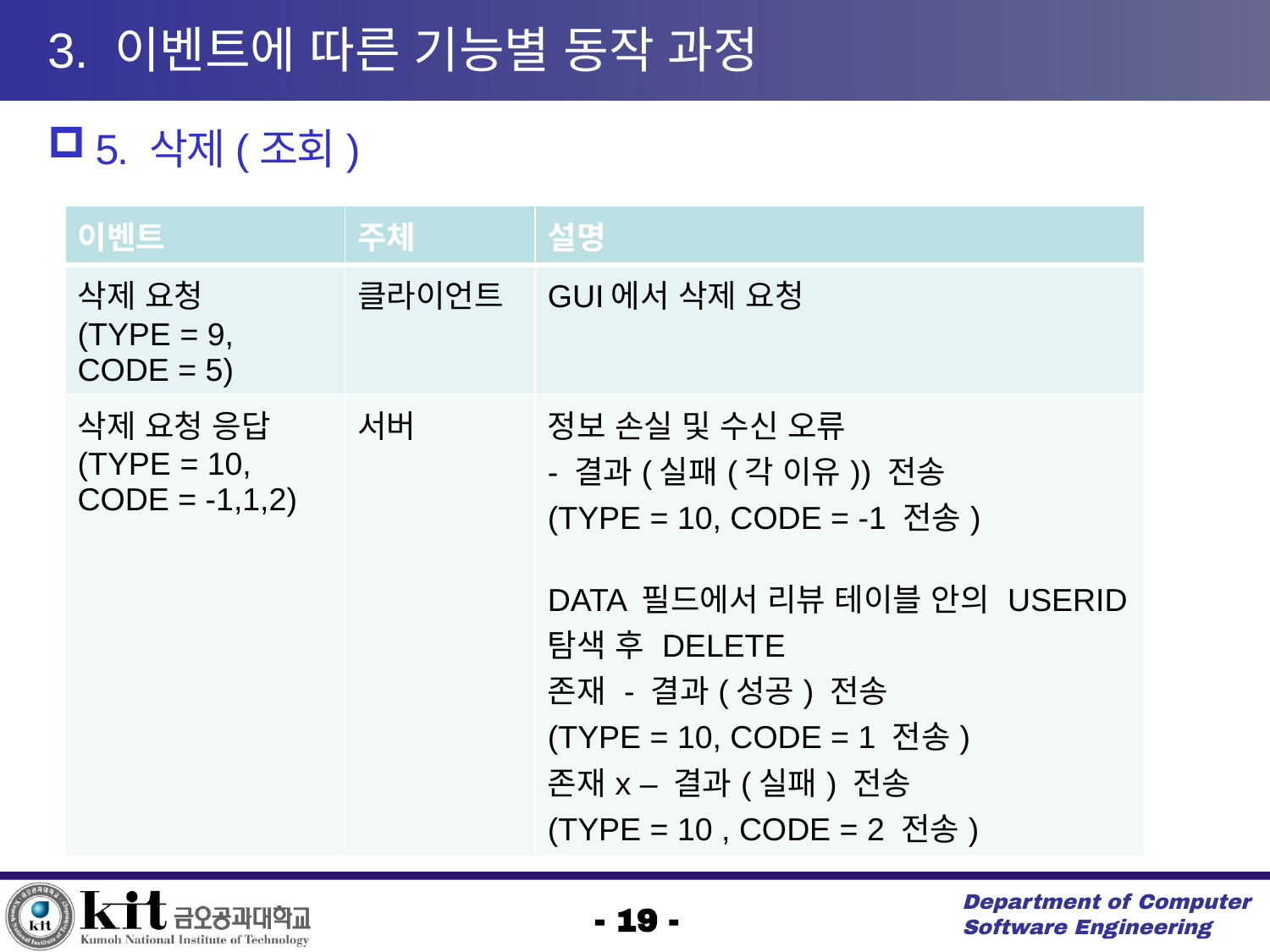

# 3. 이벤트에 따른 기능별 동작 과정
5. 삭제(조회)

| 이벤트 | 주체 | 설명 |
| --- | --- | --- |
| 삭제 요청 (TYPE = 9, CODE = 5) | 클라이언트 | GUI에서 삭제 요청 |
| 삭제 요청 응답 (TYPE = 10, CODE = -1,1,2) | 서버 | 정보 손실 및 수신 오류 - 결과(실패(각 이유)) 전송 (TYPE = 10, CODE = -1 전송) DATA 필드에서 리뷰 테이블 안의 USERID탐색 후 DELETE 존재 - 결과(성공) 전송 (TYPE = 10, CODE = 1 전송) 존재x – 결과(실패) 전송 (TYPE = 10 , CODE = 2 전송) |
- 19 -